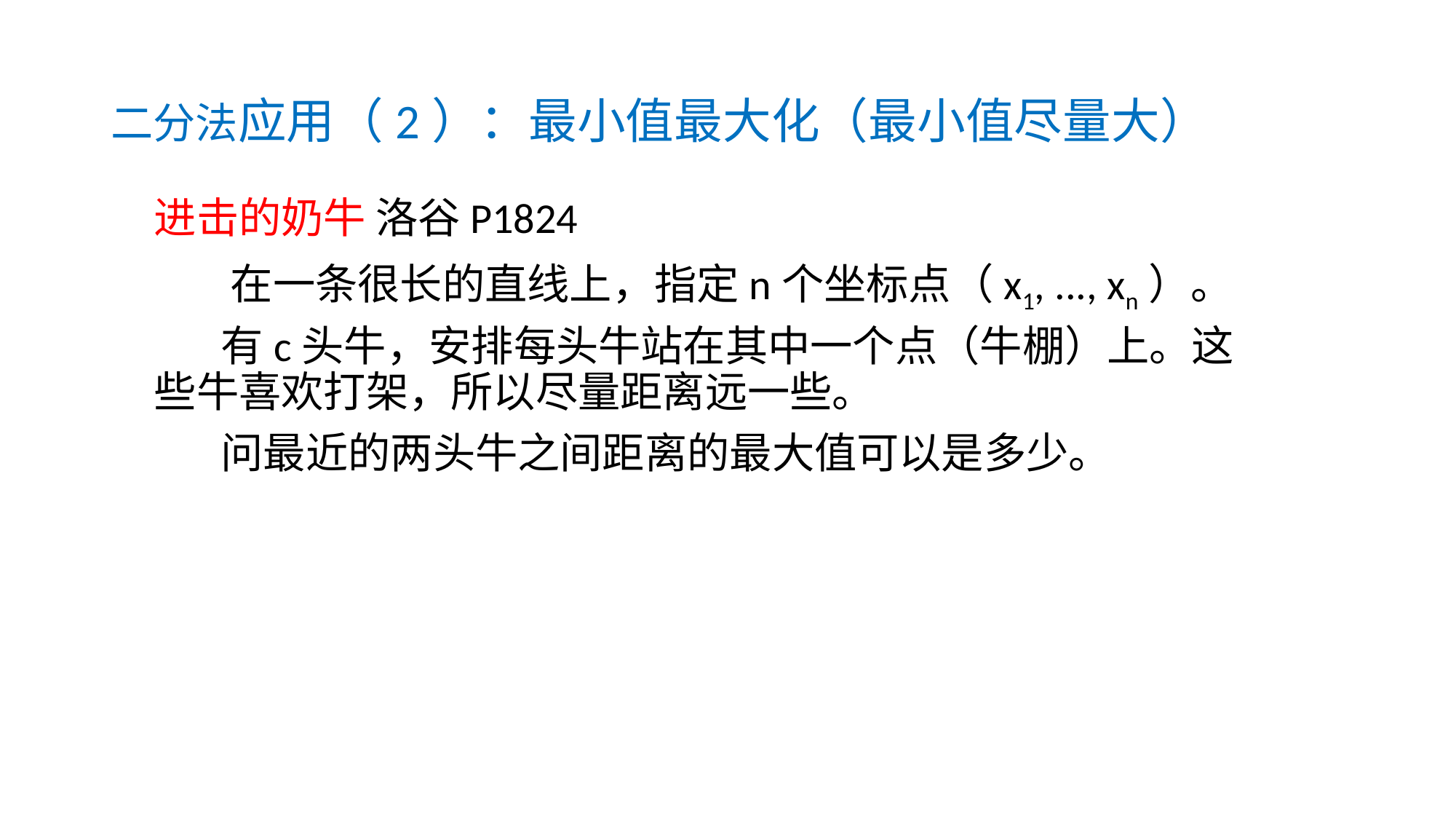

# 二分法应用（2）：最小值最大化（最小值尽量大）
进击的奶牛 洛谷P1824
       在一条很长的直线上，指定n个坐标点（x1, ..., xn）。
      有c头牛，安排每头牛站在其中一个点（牛棚）上。这些牛喜欢打架，所以尽量距离远一些。
      问最近的两头牛之间距离的最大值可以是多少。